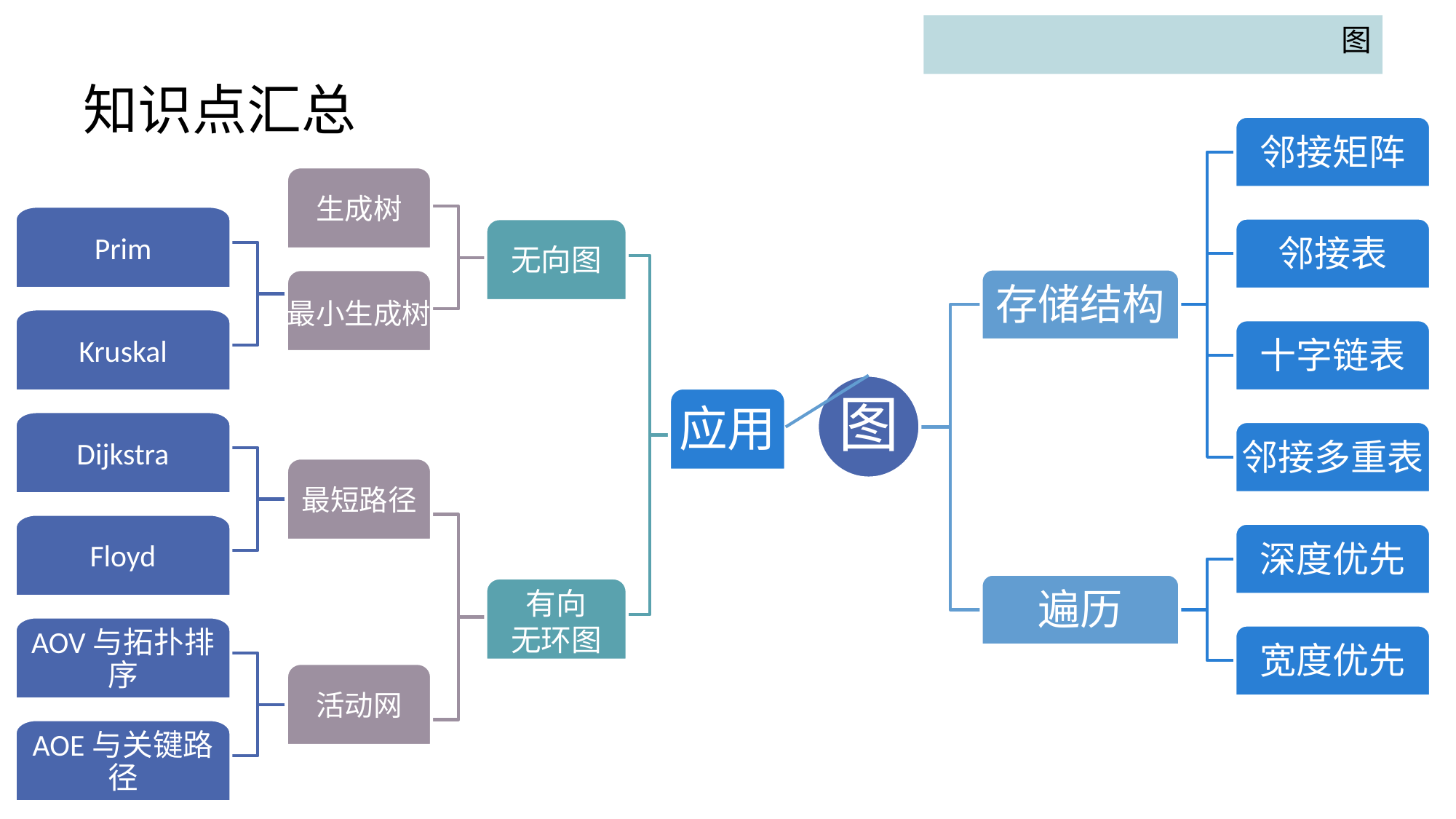

图
# 知识点汇总
邻接矩阵

邻接表

存储结构

十字链表
图
邻接多重表

深度优先

遍历

宽度优先
生成树
Prim

无向图

最小生成树

Kruskal
应用
Dijkstra

最短路径

Floyd

有向
无环图
AOV与拓扑排序

活动网

AOE与关键路径